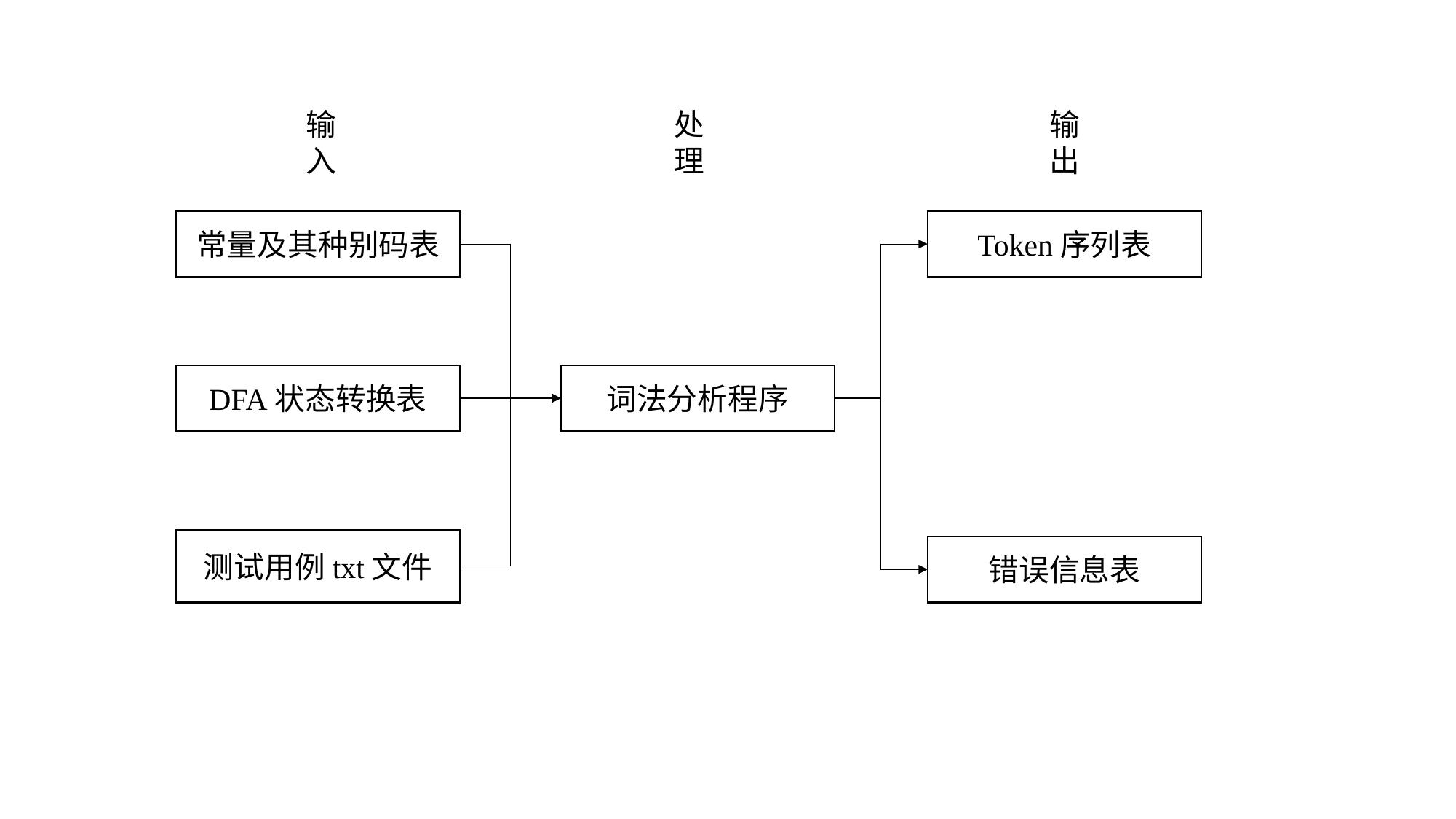

输入
处理
输出
常量及其种别码表
Token序列表
DFA状态转换表
词法分析程序
测试用例txt文件
错误信息表